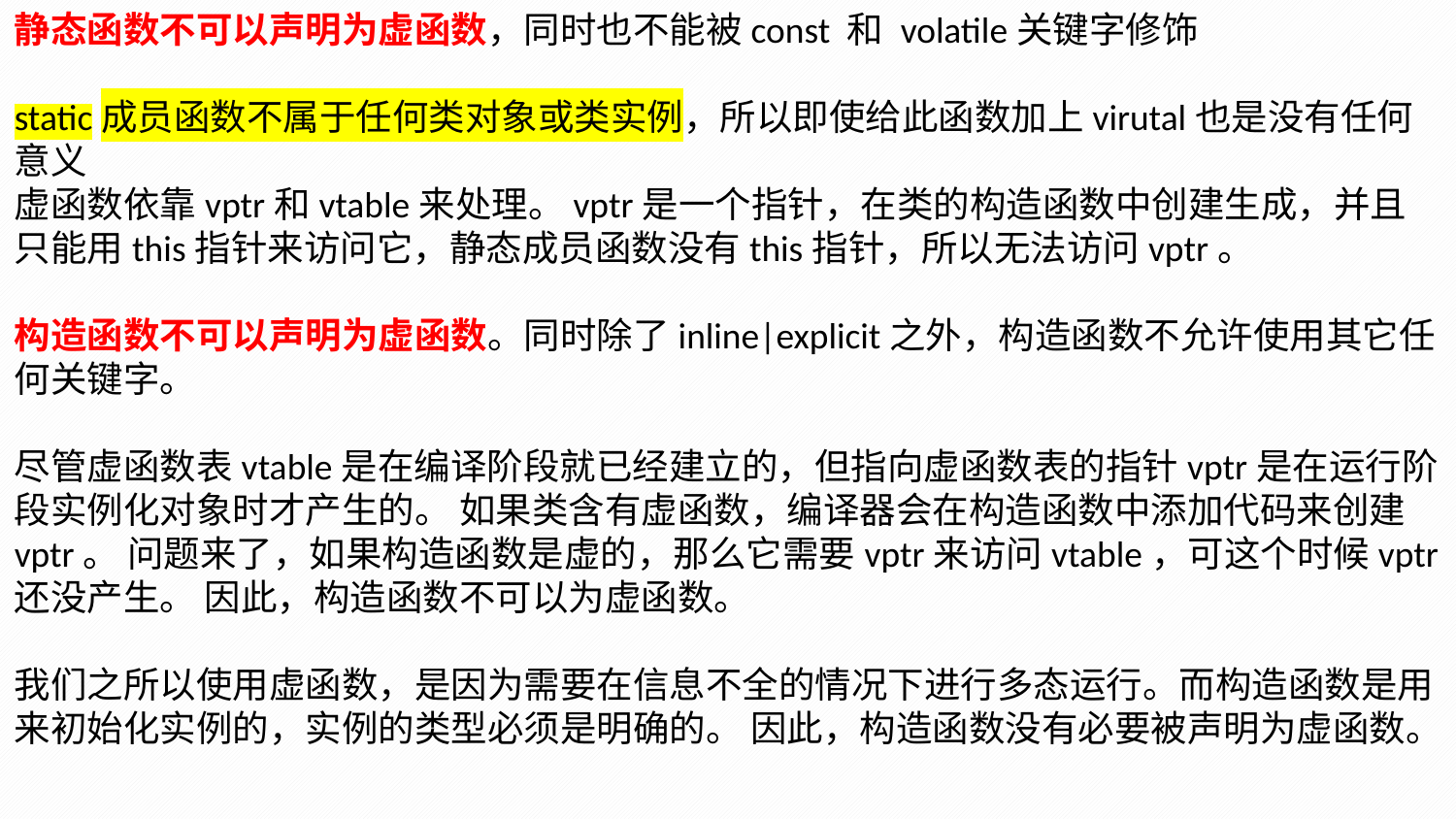

静态函数不可以声明为虚函数，同时也不能被const 和 volatile关键字修饰

static成员函数不属于任何类对象或类实例，所以即使给此函数加上virutal也是没有任何意义
虚函数依靠vptr和vtable来处理。vptr是一个指针，在类的构造函数中创建生成，并且只能用this指针来访问它，静态成员函数没有this指针，所以无法访问vptr。

构造函数不可以声明为虚函数。同时除了inline|explicit之外，构造函数不允许使用其它任何关键字。

尽管虚函数表vtable是在编译阶段就已经建立的，但指向虚函数表的指针vptr是在运行阶段实例化对象时才产生的。 如果类含有虚函数，编译器会在构造函数中添加代码来创建vptr。 问题来了，如果构造函数是虚的，那么它需要vptr来访问vtable，可这个时候vptr还没产生。 因此，构造函数不可以为虚函数。

我们之所以使用虚函数，是因为需要在信息不全的情况下进行多态运行。而构造函数是用来初始化实例的，实例的类型必须是明确的。 因此，构造函数没有必要被声明为虚函数。